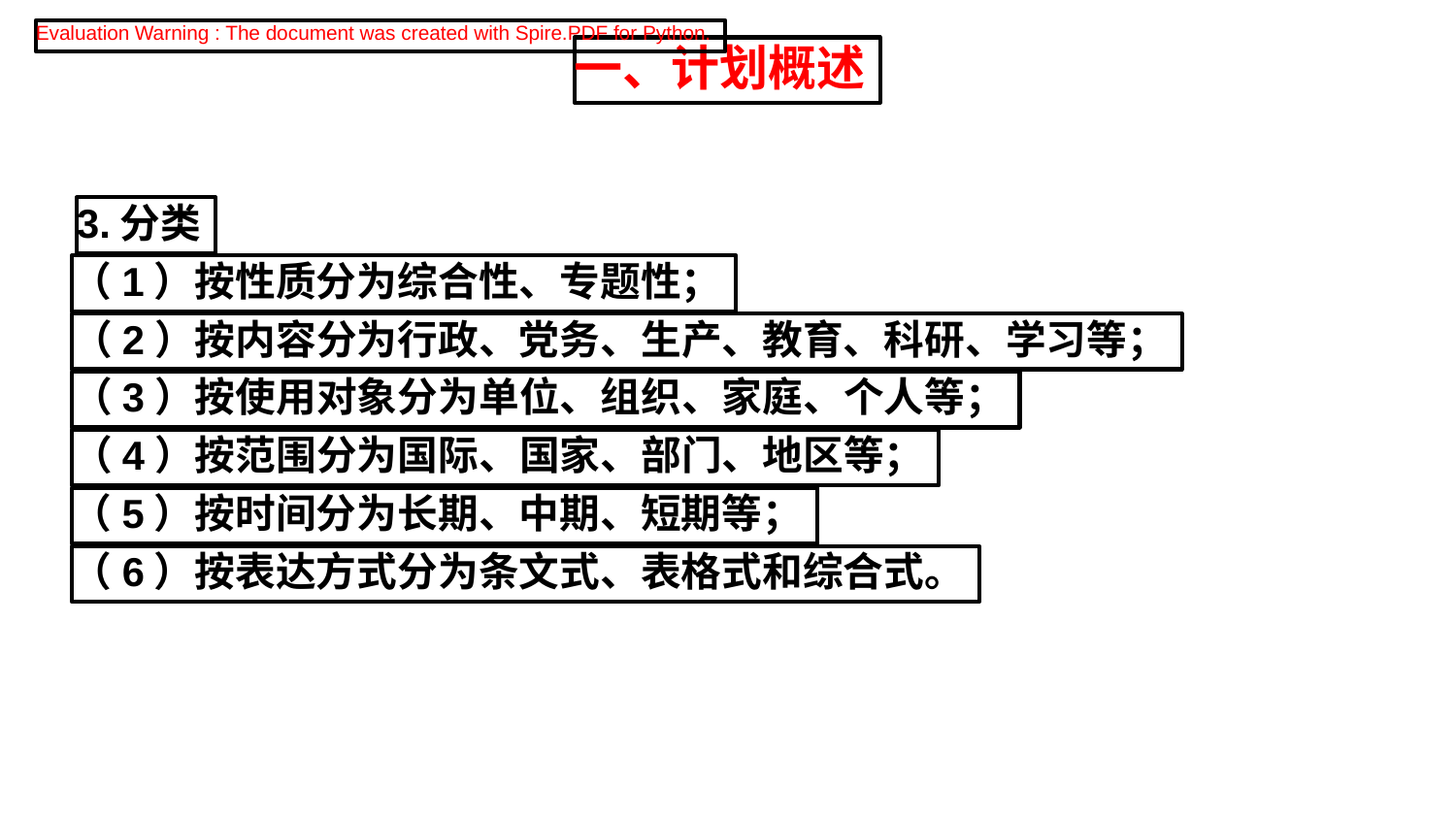

Evaluation Warning : The document was created with Spire.PDF for Python.
一、计划概述
3.分类
（1）按性质分为综合性、专题性；
（2）按内容分为行政、党务、生产、教育、科研、学习等；
（3）按使用对象分为单位、组织、家庭、个人等；
（4）按范围分为国际、国家、部门、地区等；
（5）按时间分为长期、中期、短期等；
（6）按表达方式分为条文式、表格式和综合式。